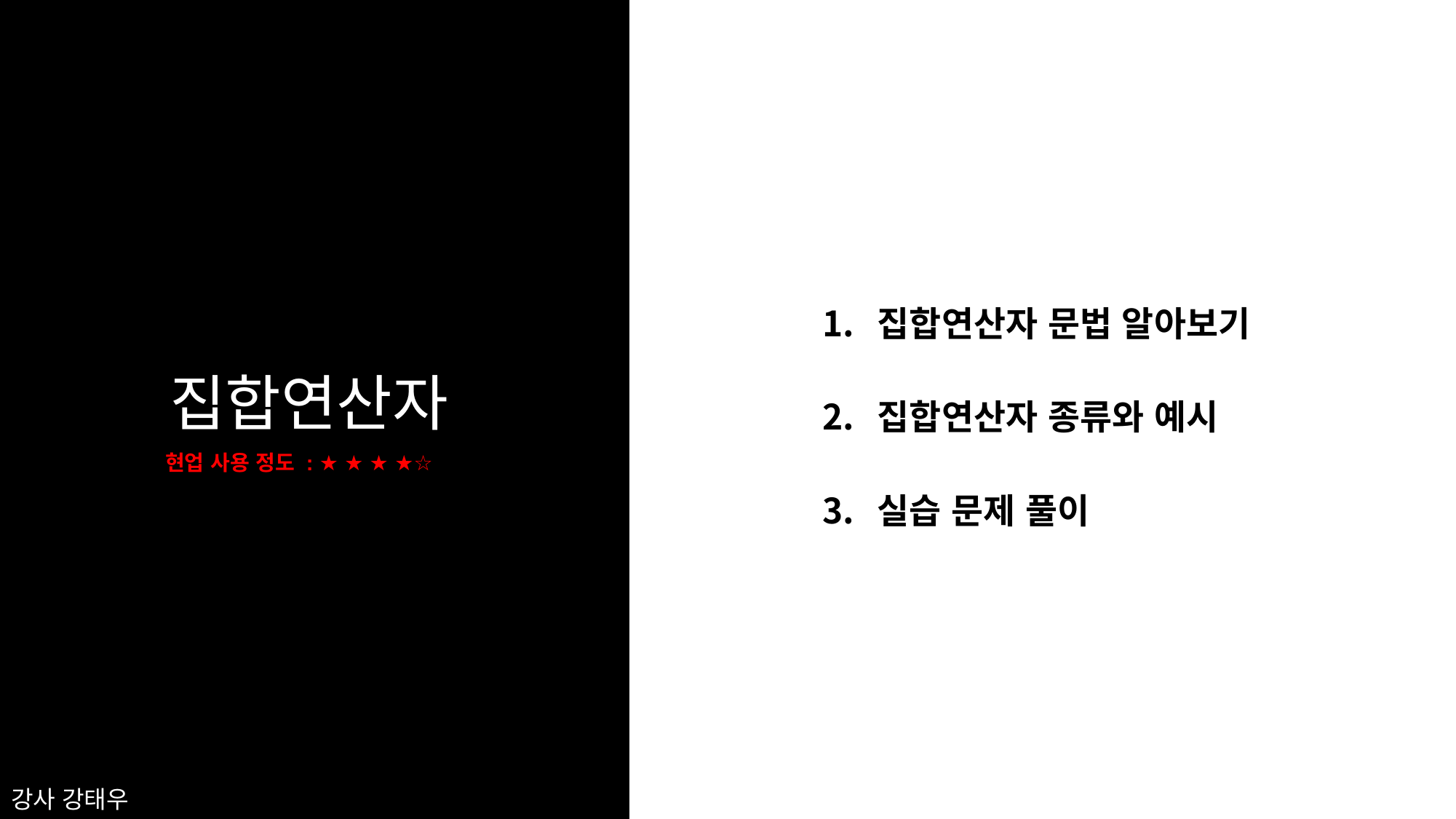

집합연산자 문법 알아보기

집합연산자 종류와 예시

실습 문제 풀이
# 집합연산자
현업 사용 정도 : ★ ★ ★ ★☆
강사 강태우